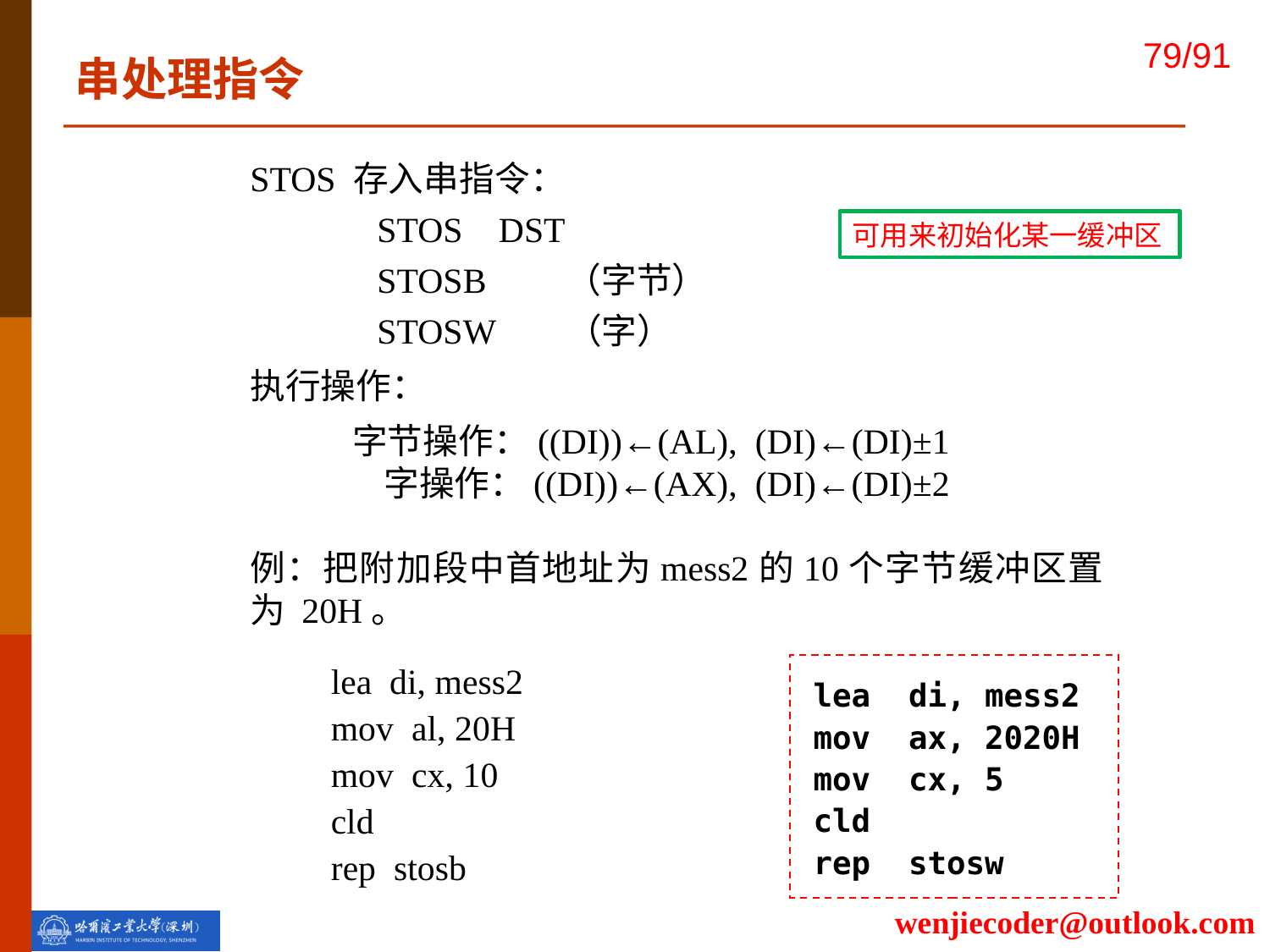

串处理指令
STOS 存入串指令：
STOS    DST
STOSB        （字节）
STOSW       （字）
执行操作：
            字节操作：((DI))←(AL),  (DI)←(DI)±1
                字操作：((DI))←(AX),  (DI)←(DI)±2
例：把附加段中首地址为mess2的10个字节缓冲区置为 20H。
lea  di, mess2
mov  al, 20H
mov  cx, 10
cld
rep  stosb
可用来初始化某一缓冲区

lea  di, mess2
mov  ax, 2020H
mov  cx, 5
cld
rep  stosw